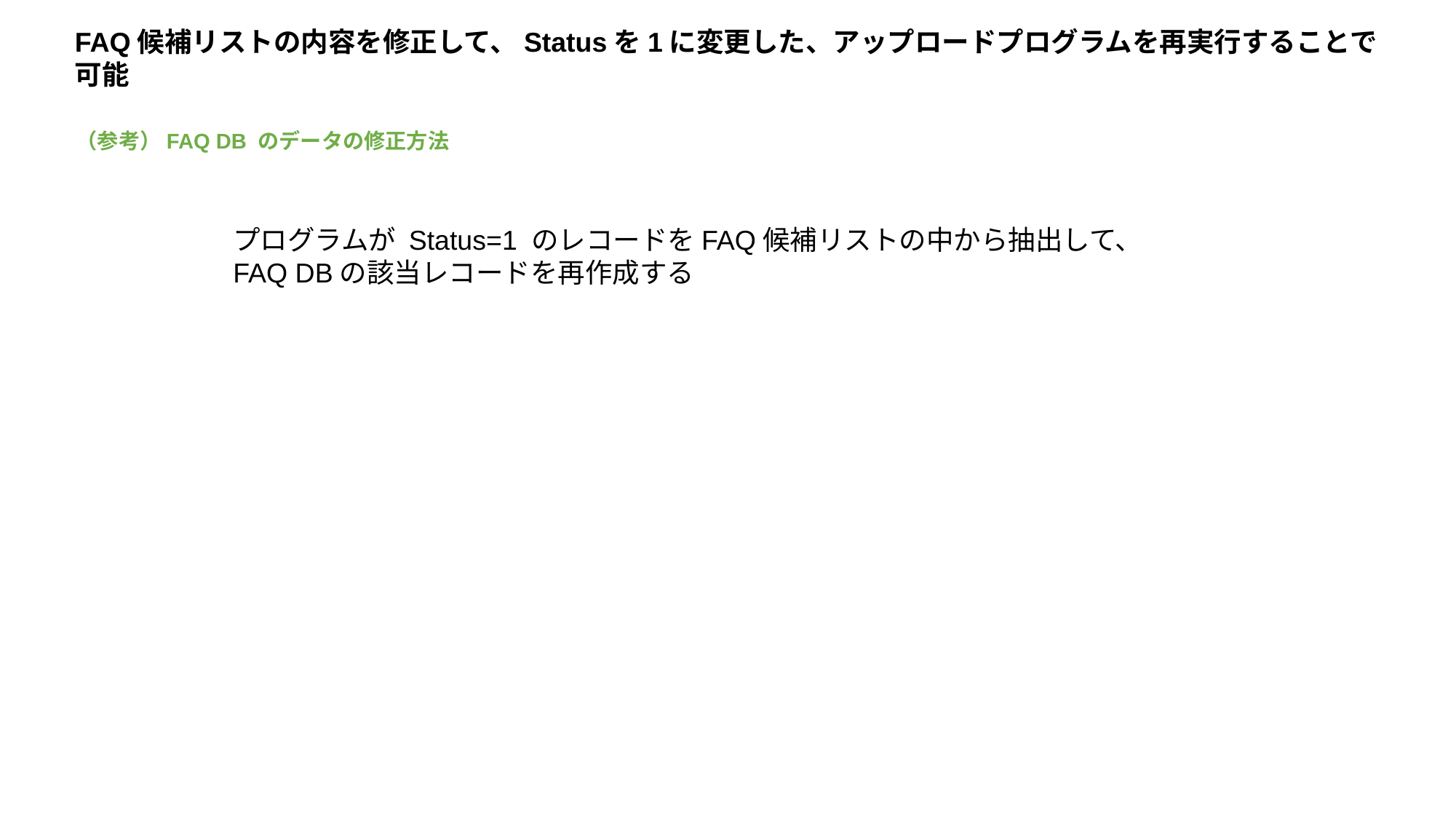

FAQ候補リストの内容を修正して、Statusを1に変更した、アップロードプログラムを再実行することで可能
（参考）FAQ DB のデータの修正方法
プログラムが Status=1 のレコードをFAQ候補リストの中から抽出して、FAQ DBの該当レコードを再作成する